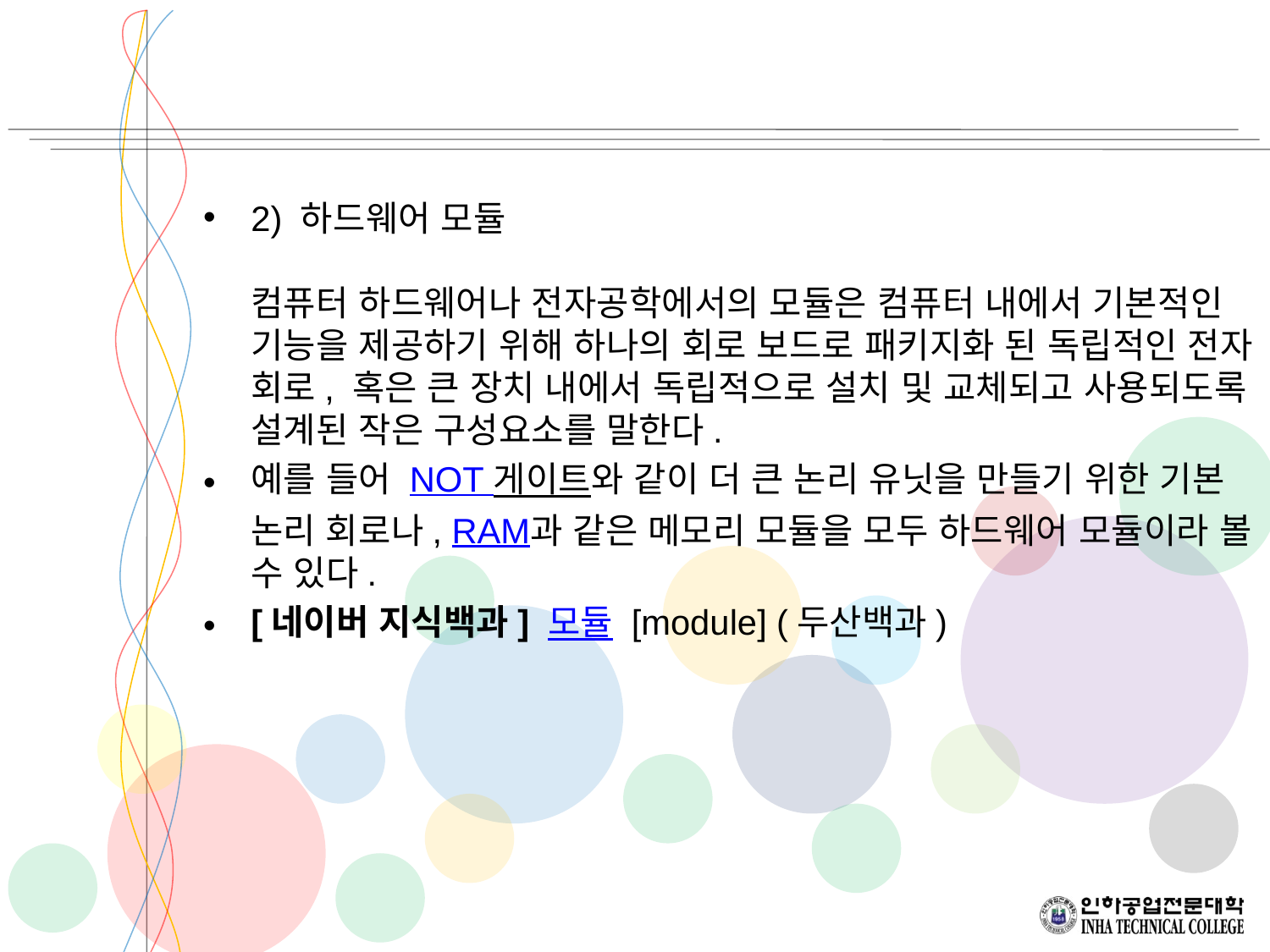

2) 하드웨어 모듈
컴퓨터 하드웨어나 전자공학에서의 모듈은 컴퓨터 내에서 기본적인 기능을 제공하기 위해 하나의 회로 보드로 패키지화 된 독립적인 전자 회로, 혹은 큰 장치 내에서 독립적으로 설치 및 교체되고 사용되도록 설계된 작은 구성요소를 말한다.
예를 들어 NOT 게이트와 같이 더 큰 논리 유닛을 만들기 위한 기본 논리 회로나, RAM과 같은 메모리 모듈을 모두 하드웨어 모듈이라 볼 수 있다.
[네이버 지식백과] 모듈 [module] (두산백과)